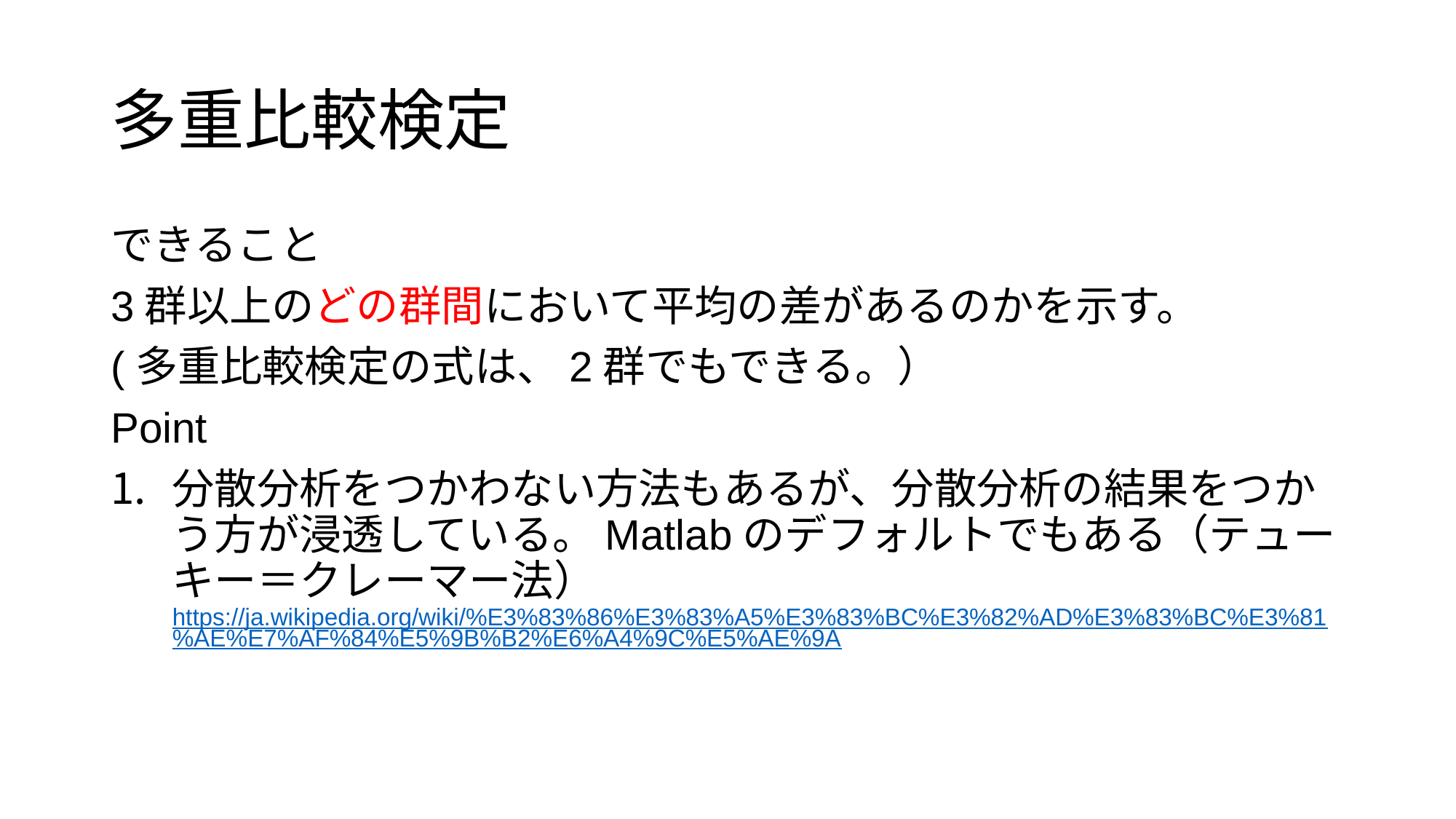

# 多重比較検定
できること
3群以上のどの群間において平均の差があるのかを示す。
(多重比較検定の式は、2群でもできる。）
Point
分散分析をつかわない方法もあるが、分散分析の結果をつかう方が浸透している。Matlabのデフォルトでもある（テューキー＝クレーマー法）https://ja.wikipedia.org/wiki/%E3%83%86%E3%83%A5%E3%83%BC%E3%82%AD%E3%83%BC%E3%81%AE%E7%AF%84%E5%9B%B2%E6%A4%9C%E5%AE%9A